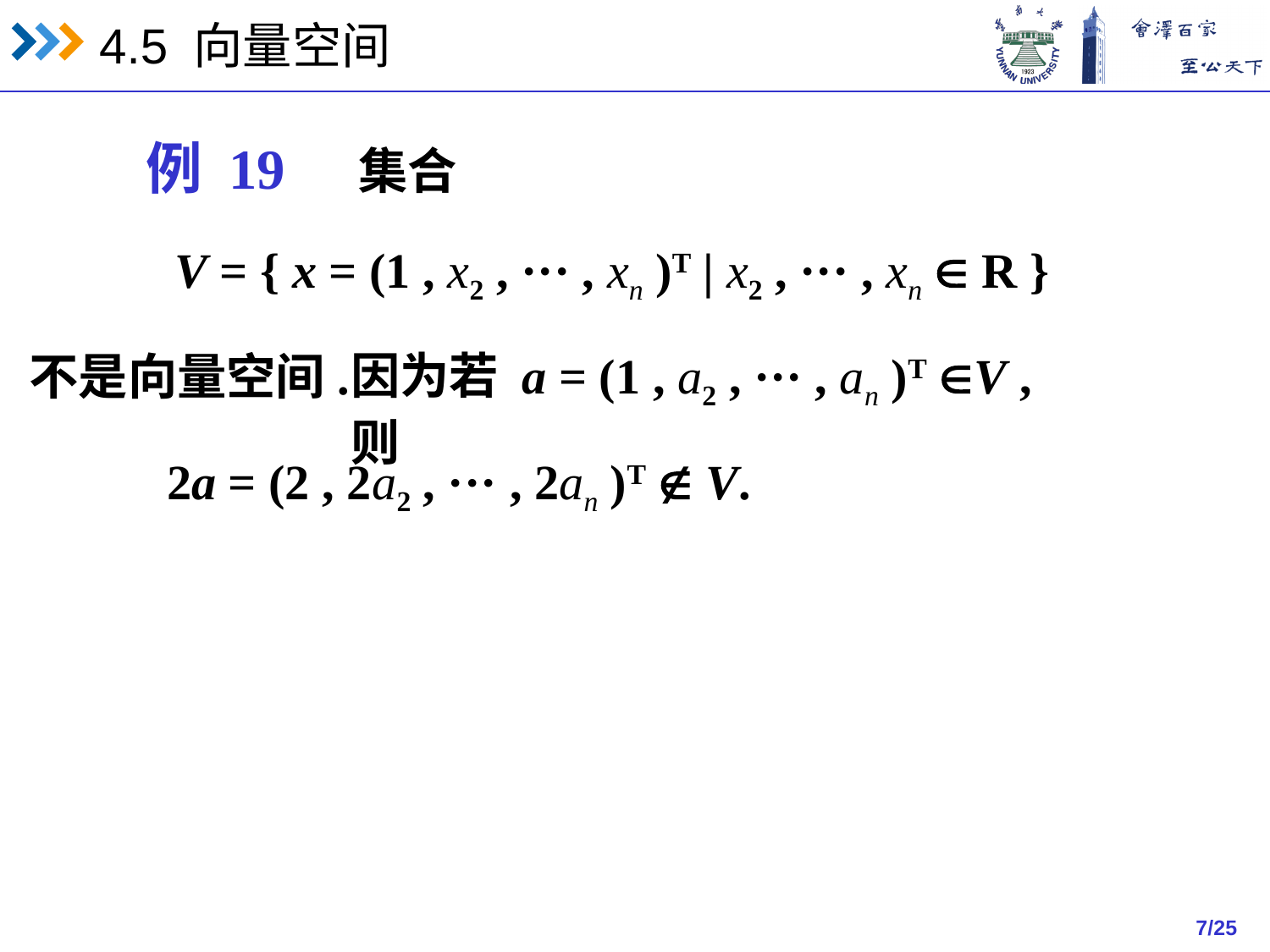

例 19     集合
V = { x = (1 , x2 , ··· , xn )T | x2 , ··· , xn ∈ R }
因为若 a = (1 , a2 , ··· , an )T ∈V , 则
不是向量空间.
2a = (2 , 2a2 , ··· , 2an )T ∉ V.